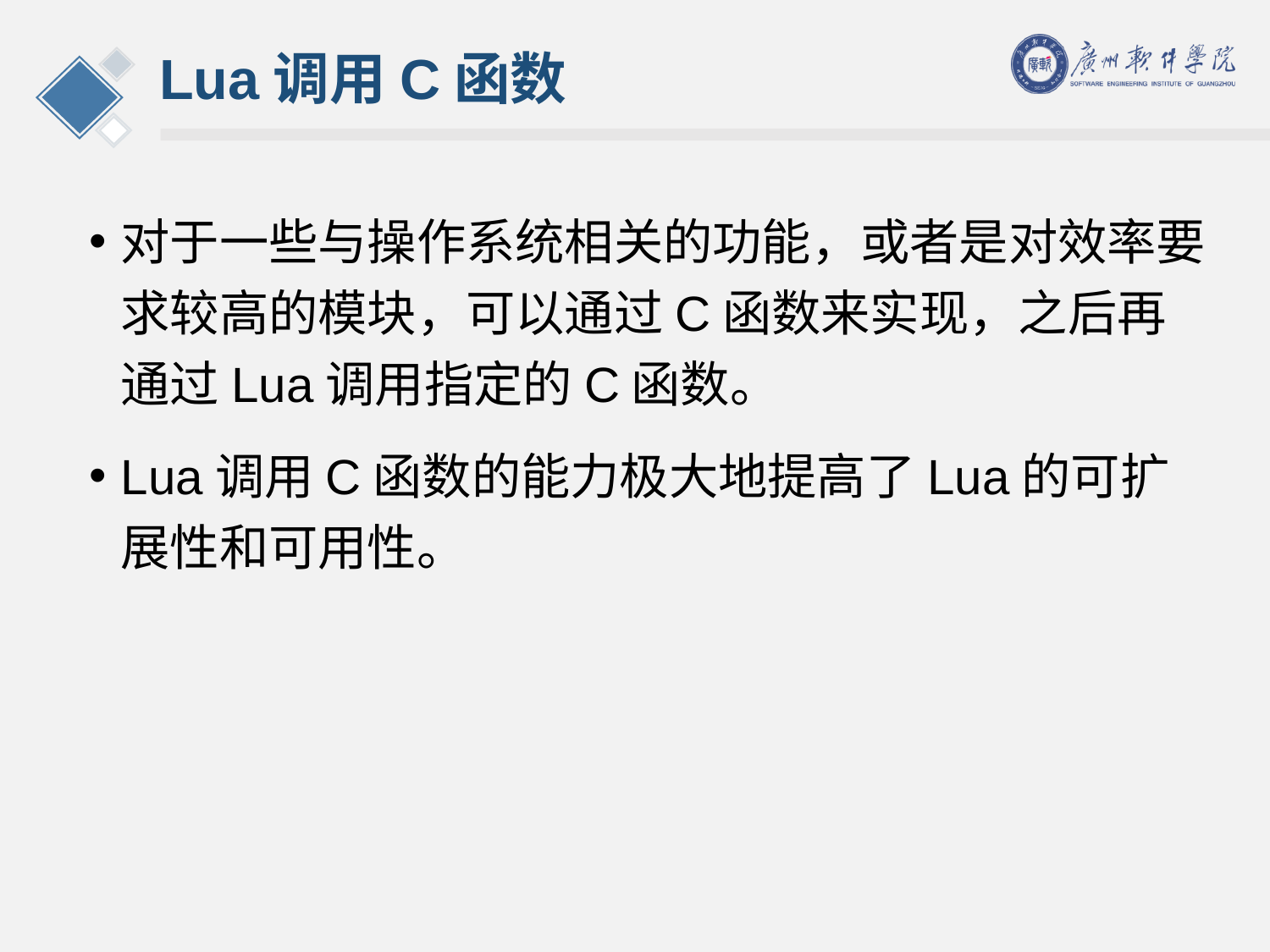

# Lua调用C函数
对于一些与操作系统相关的功能，或者是对效率要求较高的模块，可以通过C函数来实现，之后再通过Lua调用指定的C函数。
Lua调用C函数的能力极大地提高了Lua的可扩展性和可用性。